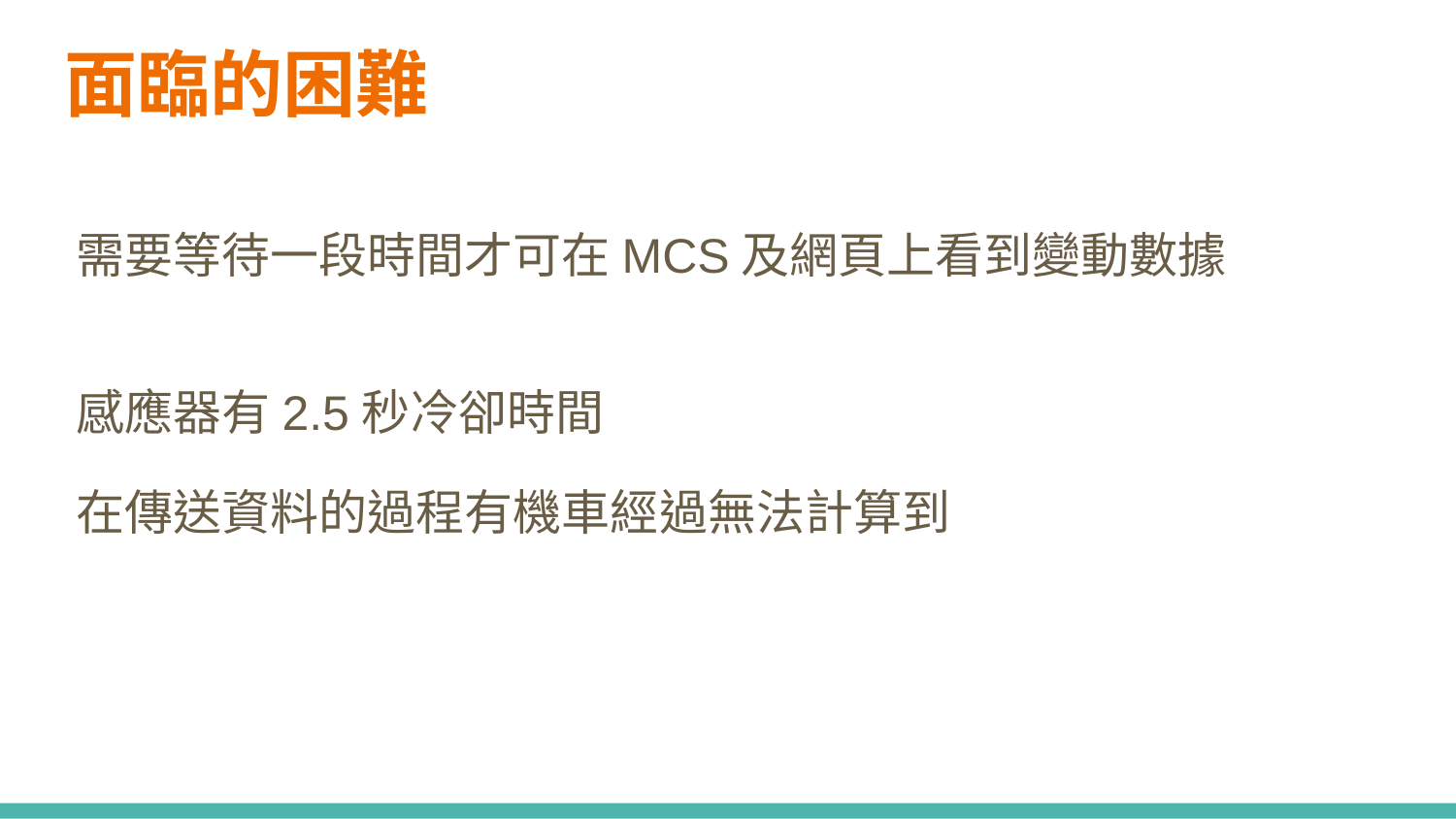

# 面臨的困難
需要等待一段時間才可在MCS及網頁上看到變動數據
感應器有2.5秒冷卻時間
在傳送資料的過程有機車經過無法計算到